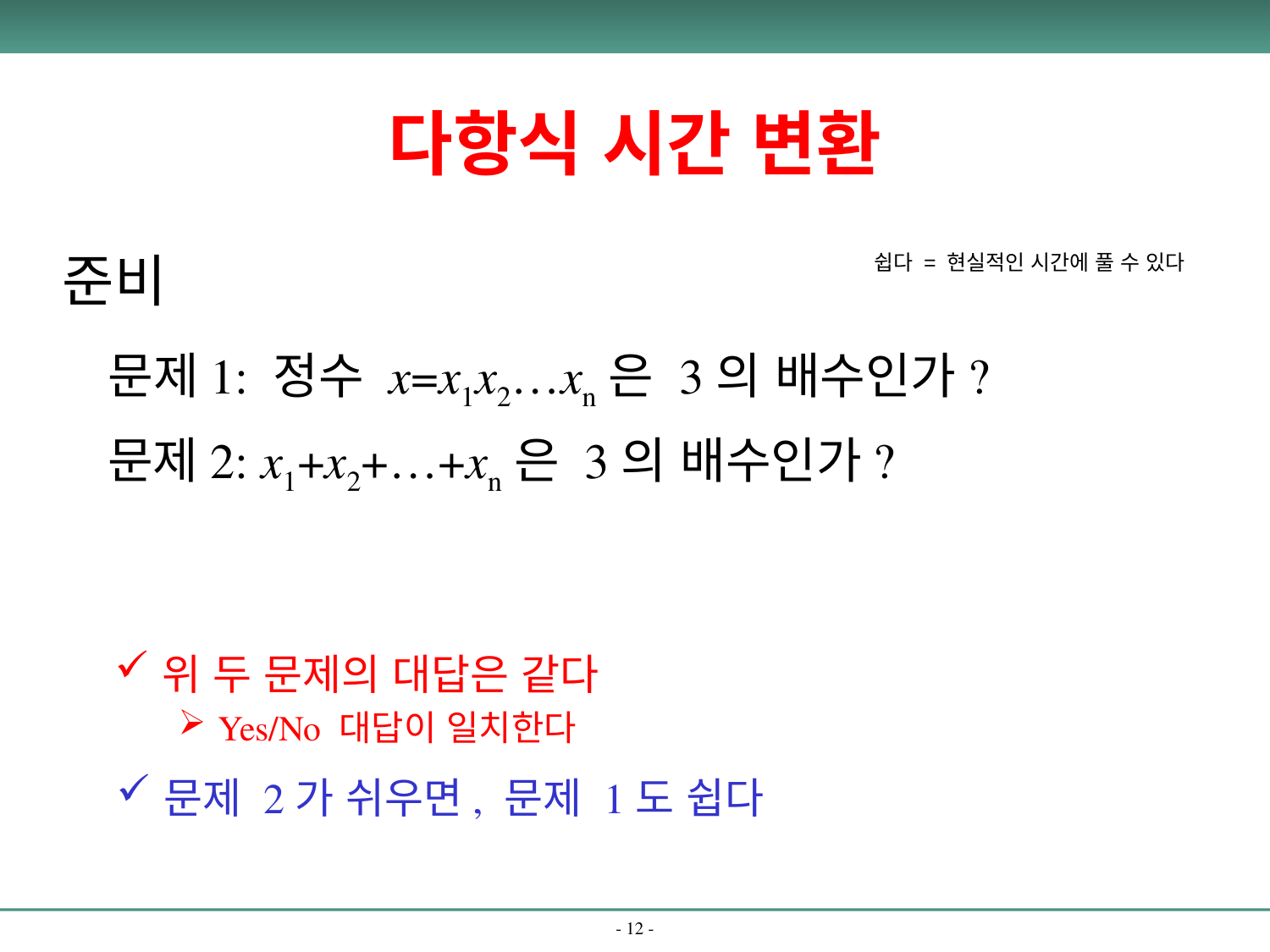

# 다항식 시간 변환
준비
쉽다 = 현실적인 시간에 풀 수 있다
문제1: 정수 x=x1x2…xn은 3의 배수인가?
문제2: x1+x2+…+xn은 3의 배수인가?
위 두 문제의 대답은 같다
Yes/No 대답이 일치한다
문제 2가 쉬우면, 문제 1도 쉽다